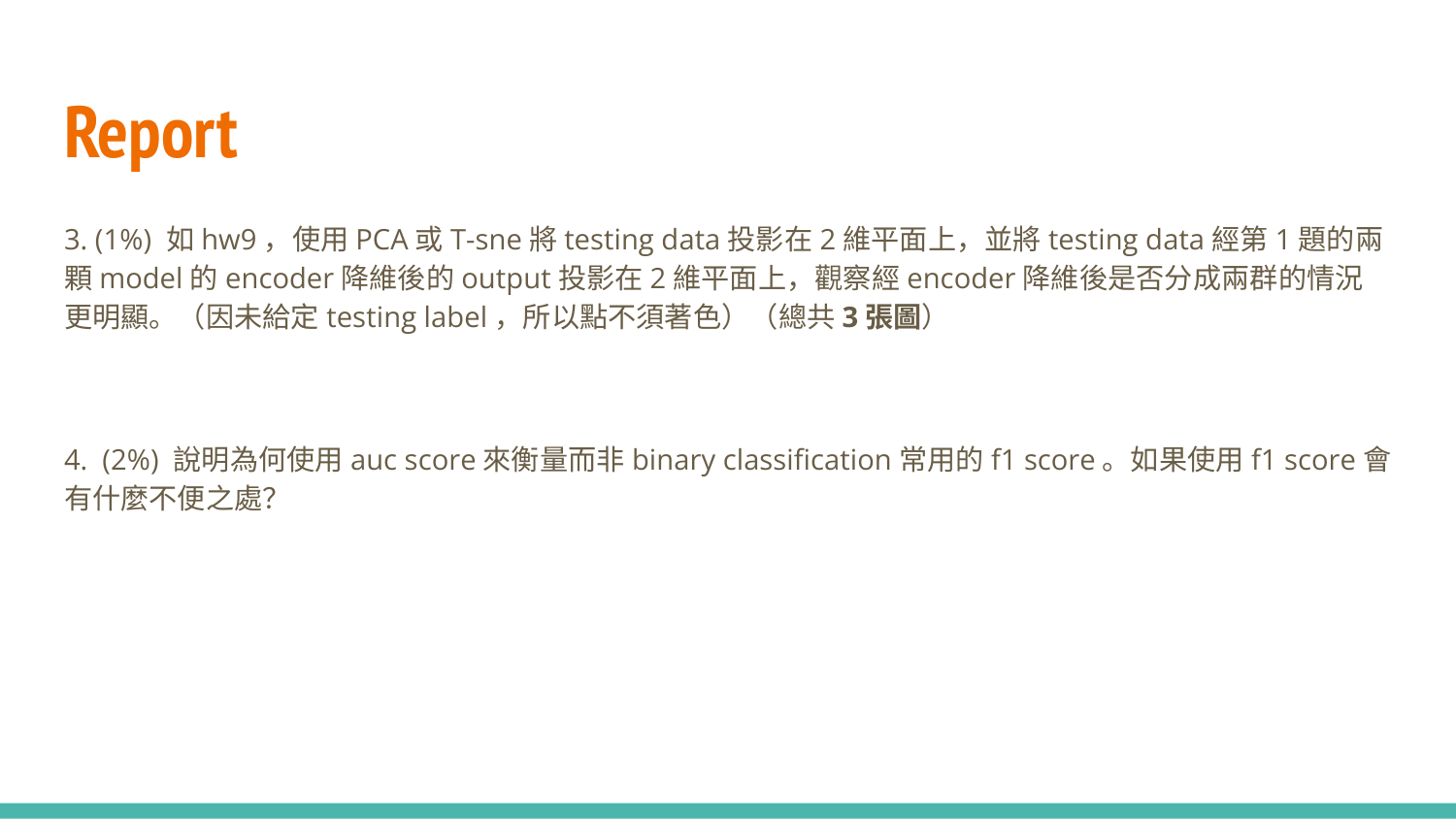

# Report
3. (1%) 如hw9，使用PCA或T-sne將testing data投影在2維平面上，並將testing data經第1題的兩顆model的encoder降維後的output投影在2維平面上，觀察經encoder降維後是否分成兩群的情況更明顯。（因未給定testing label，所以點不須著色）（總共3張圖）

4.  (2%) 說明為何使用auc score來衡量而非binary classification常用的f1 score。如果使用f1 score會有什麼不便之處？